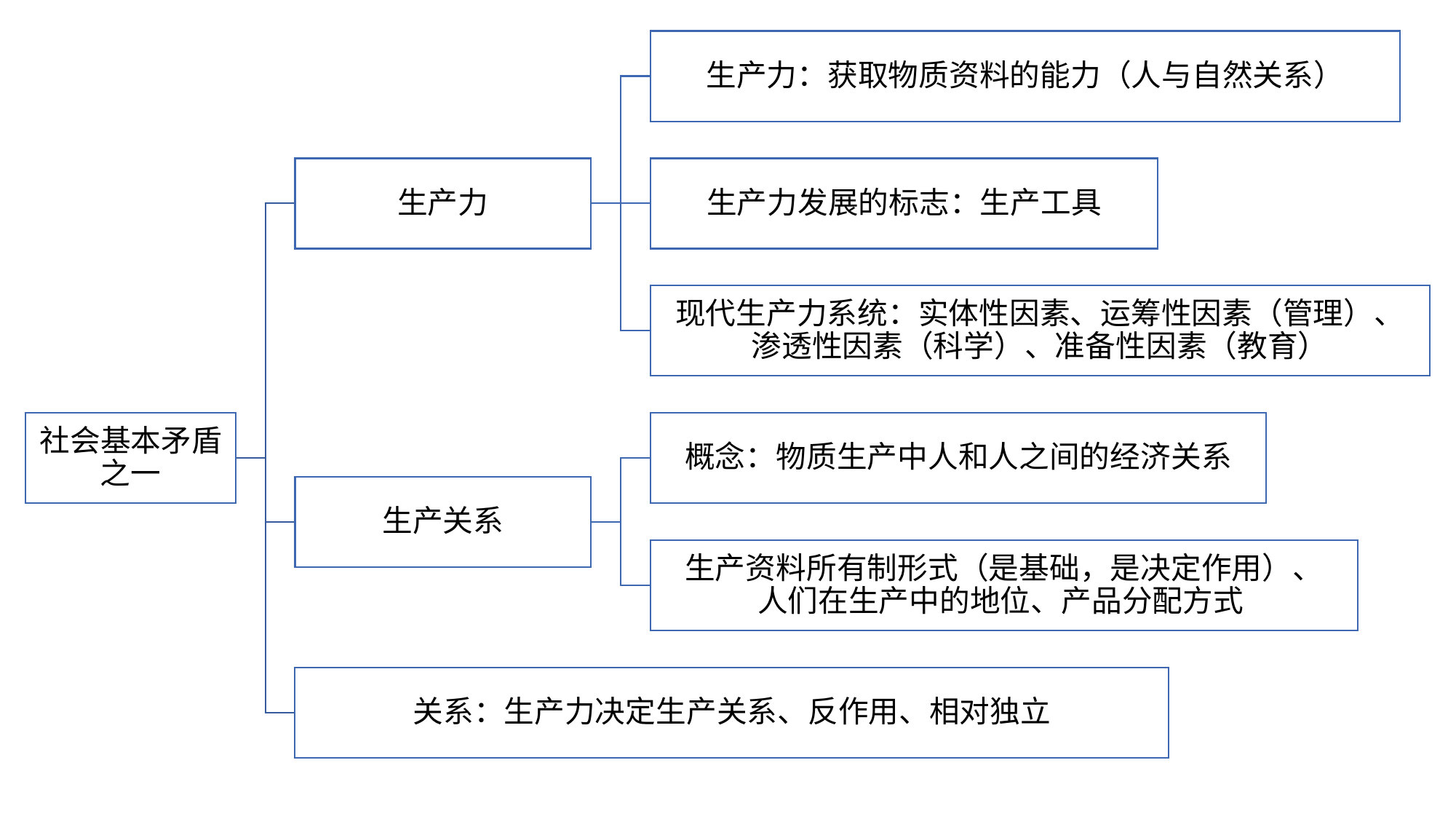

社会基本矛盾之一
生产力
生产力：获取物质资料的能力（人与自然关系）
生产力发展的标志：生产工具
现代生产力系统：实体性因素、运筹性因素（管理）、
渗透性因素（科学）、准备性因素（教育）
生产关系
概念：物质生产中人和人之间的经济关系
生产资料所有制形式（是基础，是决定作用）、
人们在生产中的地位、产品分配方式
关系：生产力决定生产关系、反作用、相对独立